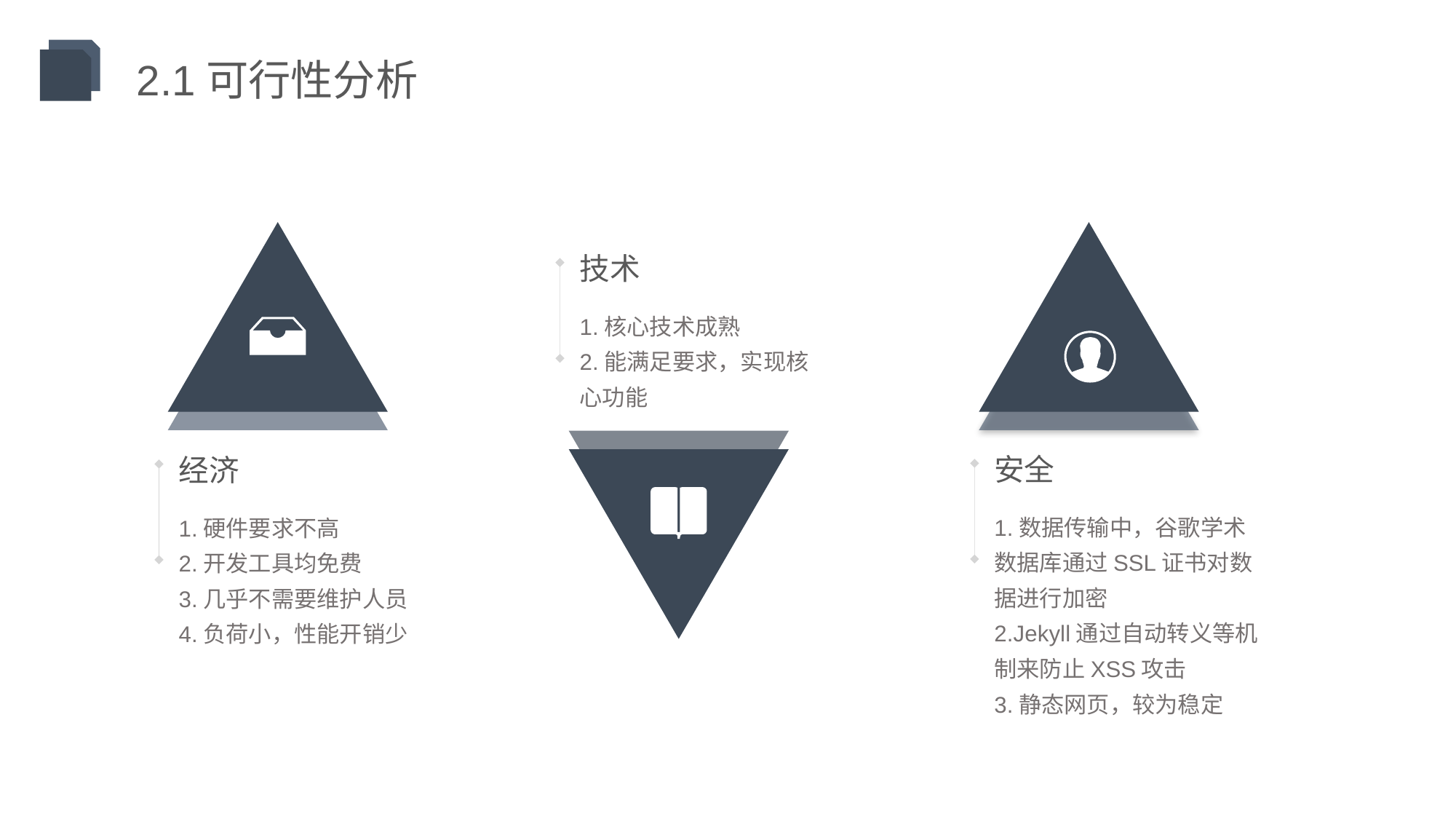

2.1可行性分析

技术
1.核心技术成熟
2.能满足要求，实现核心功能

安全
经济

1.数据传输中，谷歌学术数据库通过SSL证书对数据进行加密
2.Jekyll通过自动转义等机制来防止XSS攻击
3.静态网页，较为稳定
1.硬件要求不高
2.开发工具均免费
3.几乎不需要维护人员
4.负荷小，性能开销少